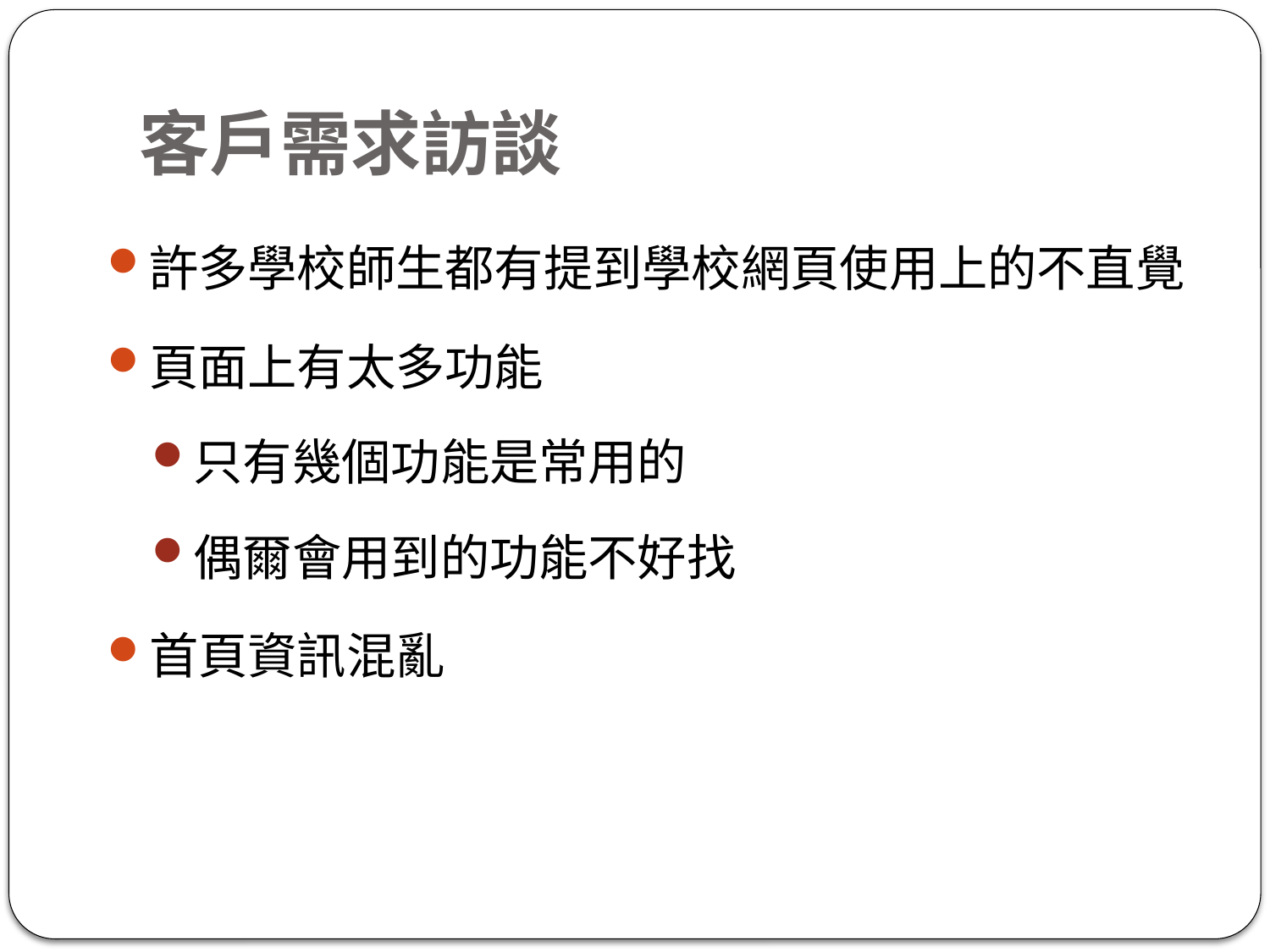

# 客戶需求訪談
許多學校師生都有提到學校網頁使用上的不直覺
頁面上有太多功能
只有幾個功能是常用的
偶爾會用到的功能不好找
首頁資訊混亂